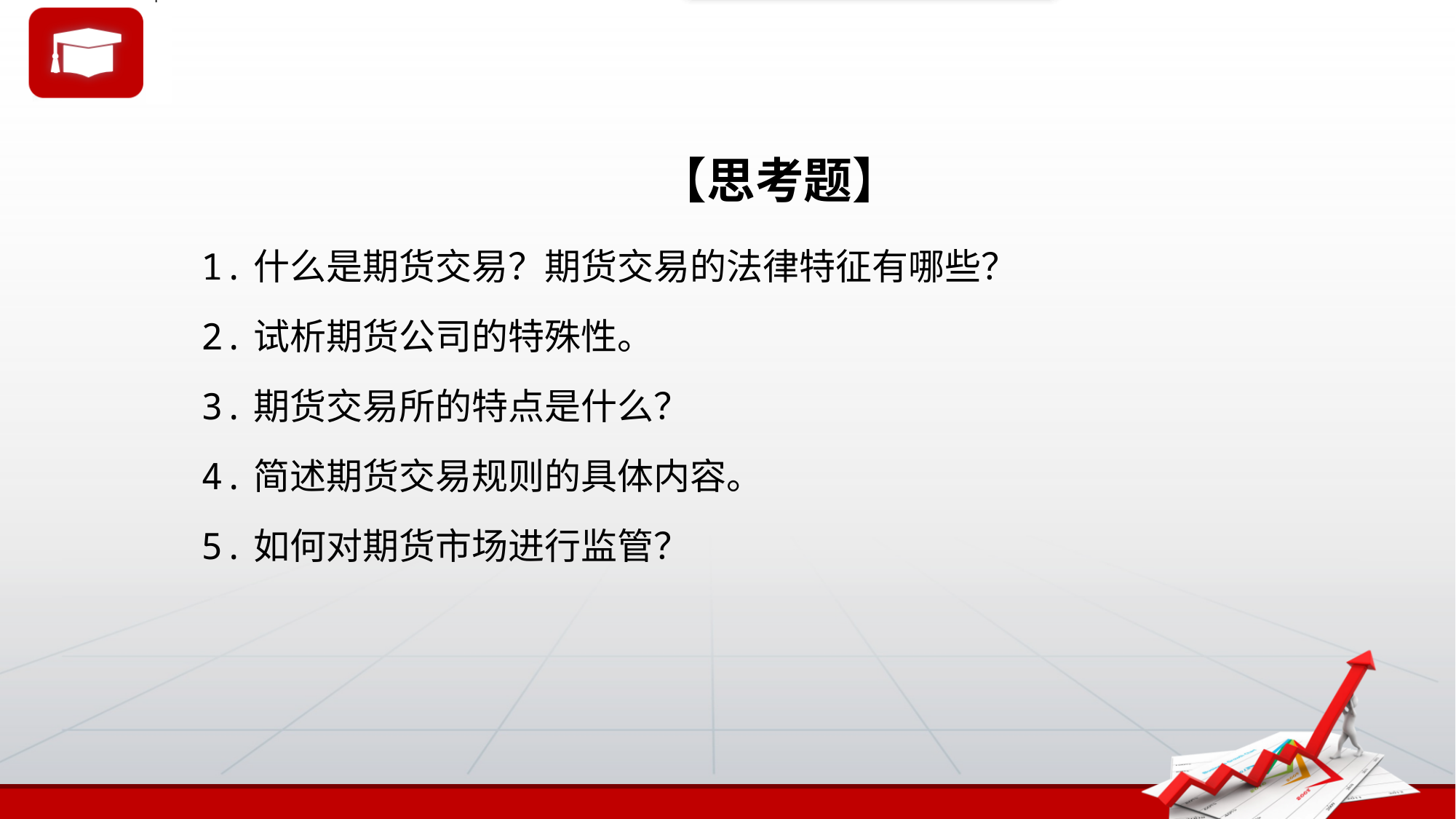

【思考题】
1.什么是期货交易？期货交易的法律特征有哪些？
2.试析期货公司的特殊性。
3.期货交易所的特点是什么？
4.简述期货交易规则的具体内容。
5.如何对期货市场进行监管？